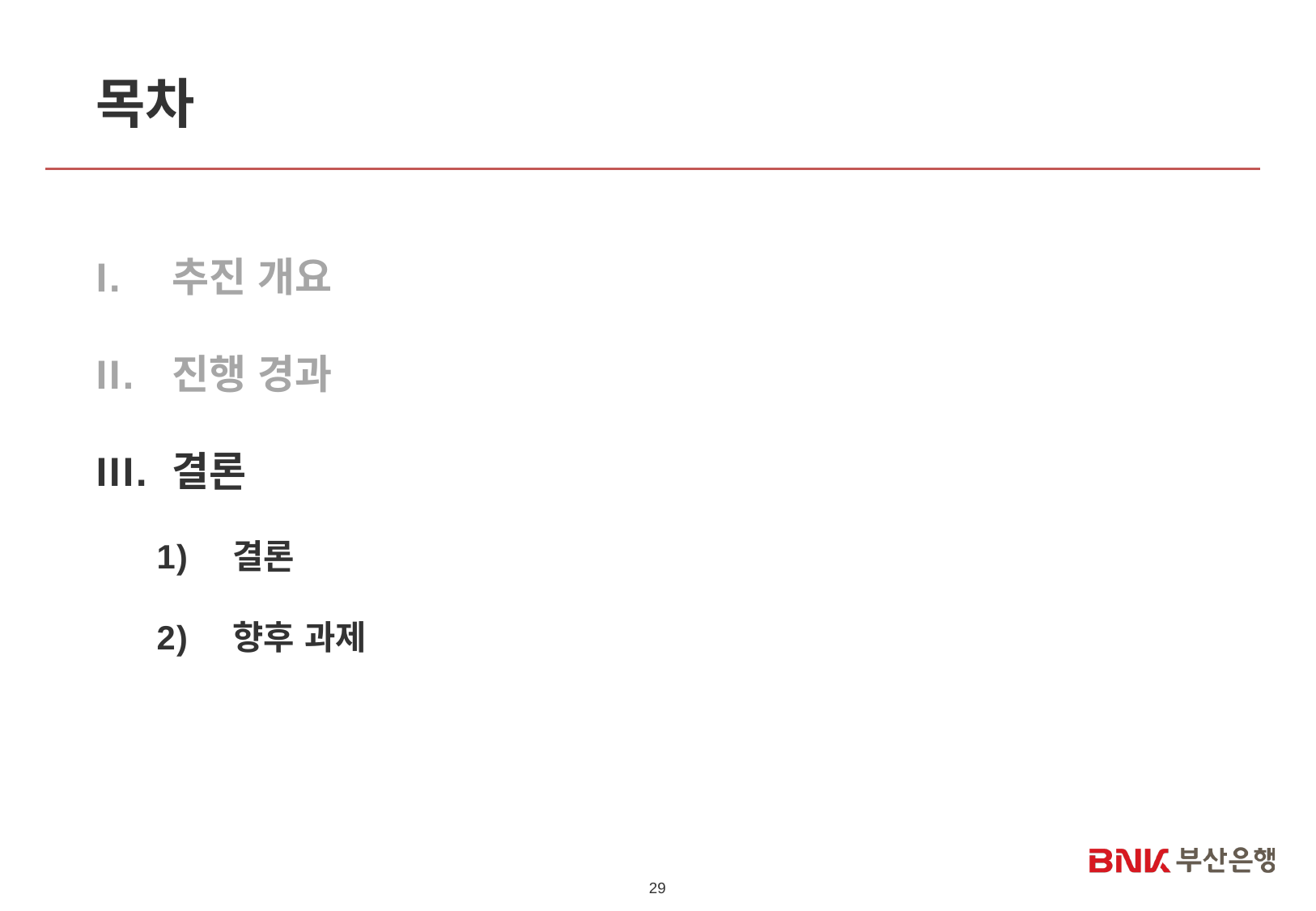

목차
추진 개요
진행 경과
결론
결론
향후 과제